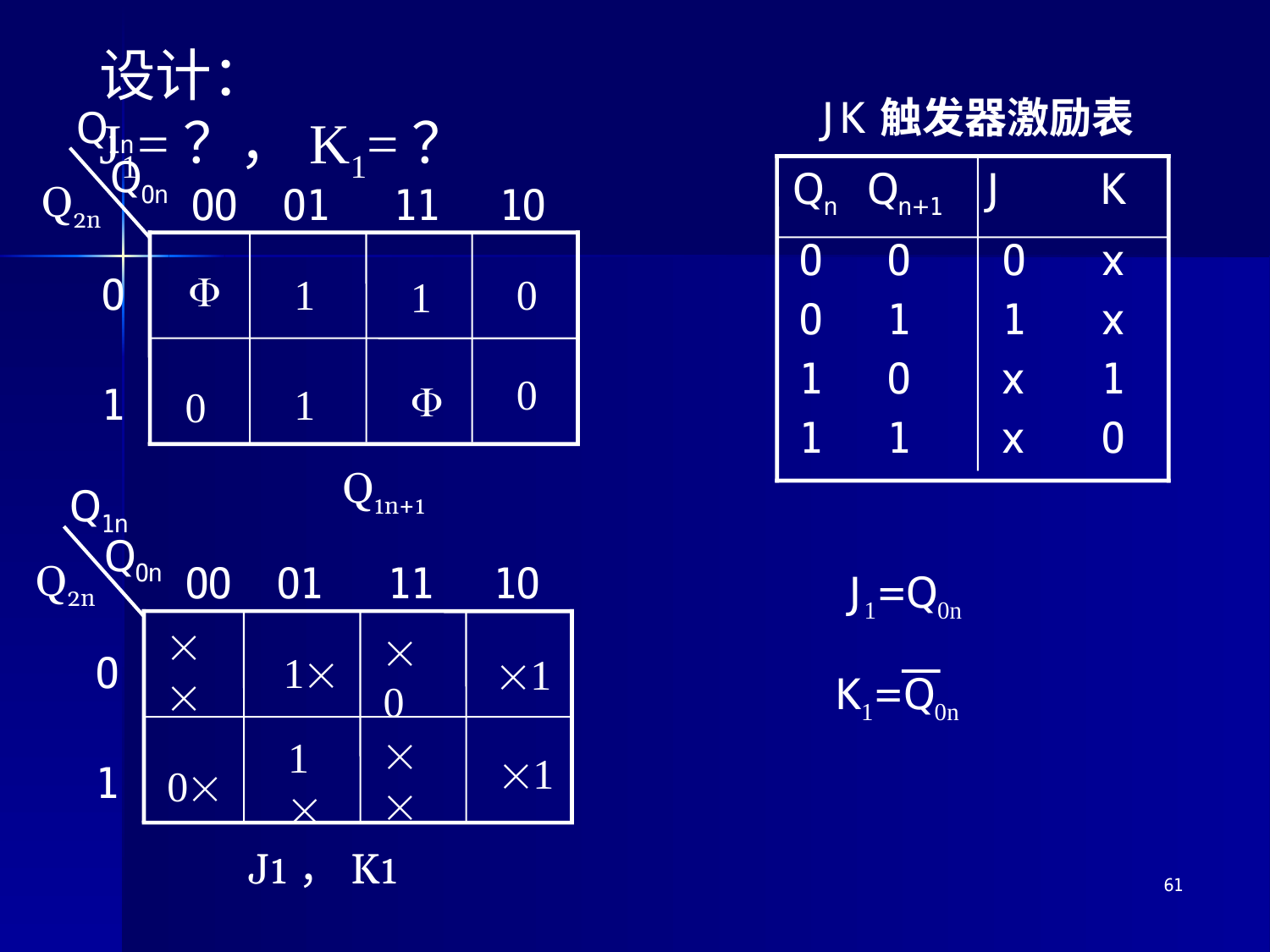

设计：J1=？，K1=？
JK触发器激励表
Qn    Qn+1    J

K

x
x
1
0
0     0       0
0     1       1
1     0       x
1     1       x

Q1n
Q0n

Q2n
00
01
11
10

Φ
0
1
1
0
1

0
Φ
1
0

Q1n+1
Q1n
Q0n

Q2n
00
01
11
10

××
1×
0
1
×1
×0

×1
××
1×
0×

J1，K1
J1=Q0n
     —
K1=Q0n
61